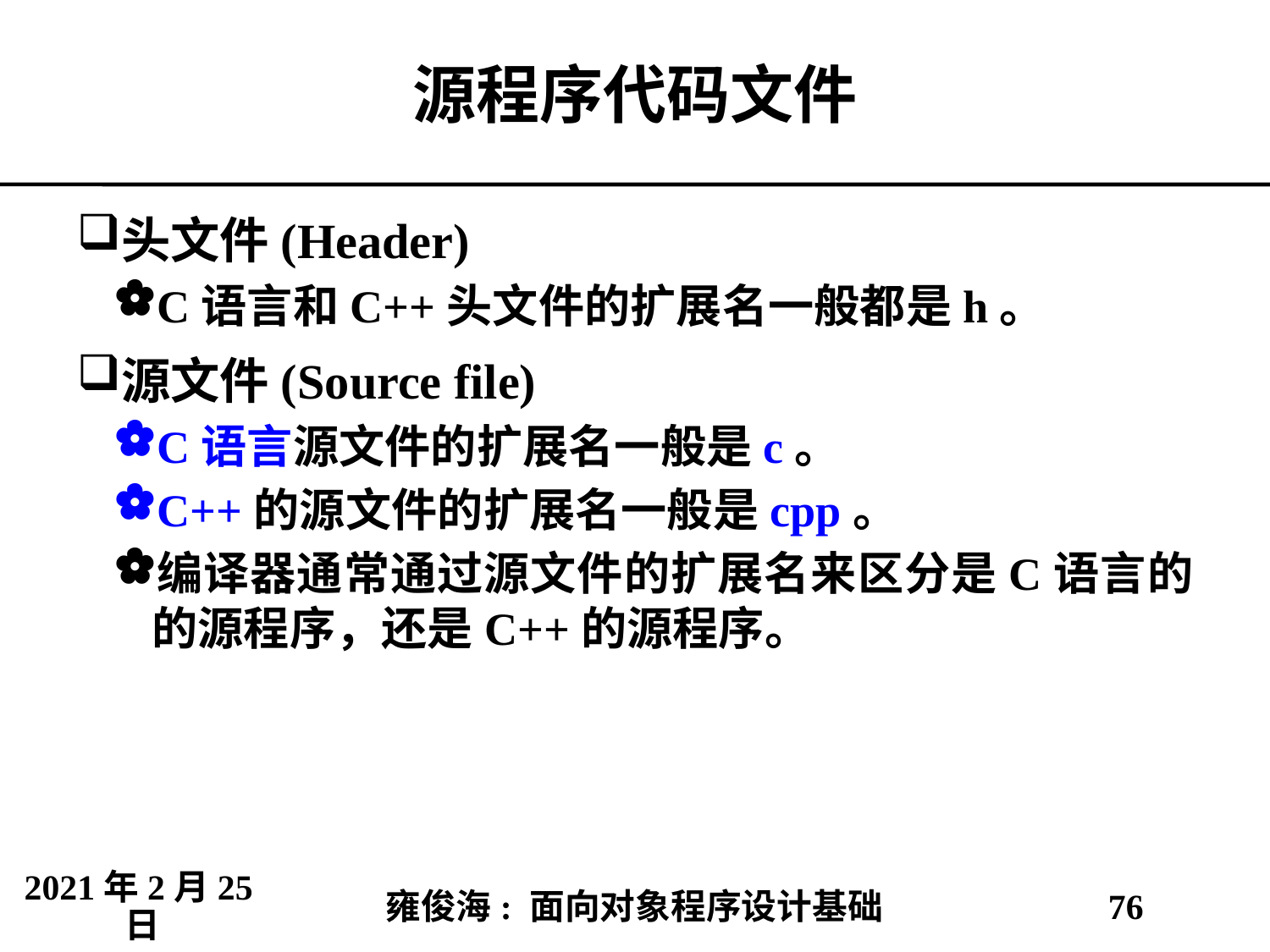

# 源程序代码文件

头文件(Header)
C语言和C++头文件的扩展名一般都是h。
源文件(Source file)
C语言源文件的扩展名一般是c。
C++的源文件的扩展名一般是cpp。
编译器通常通过源文件的扩展名来区分是C语言的的源程序，还是C++的源程序。
2021年2月25日
雍俊海: 面向对象程序设计基础
76